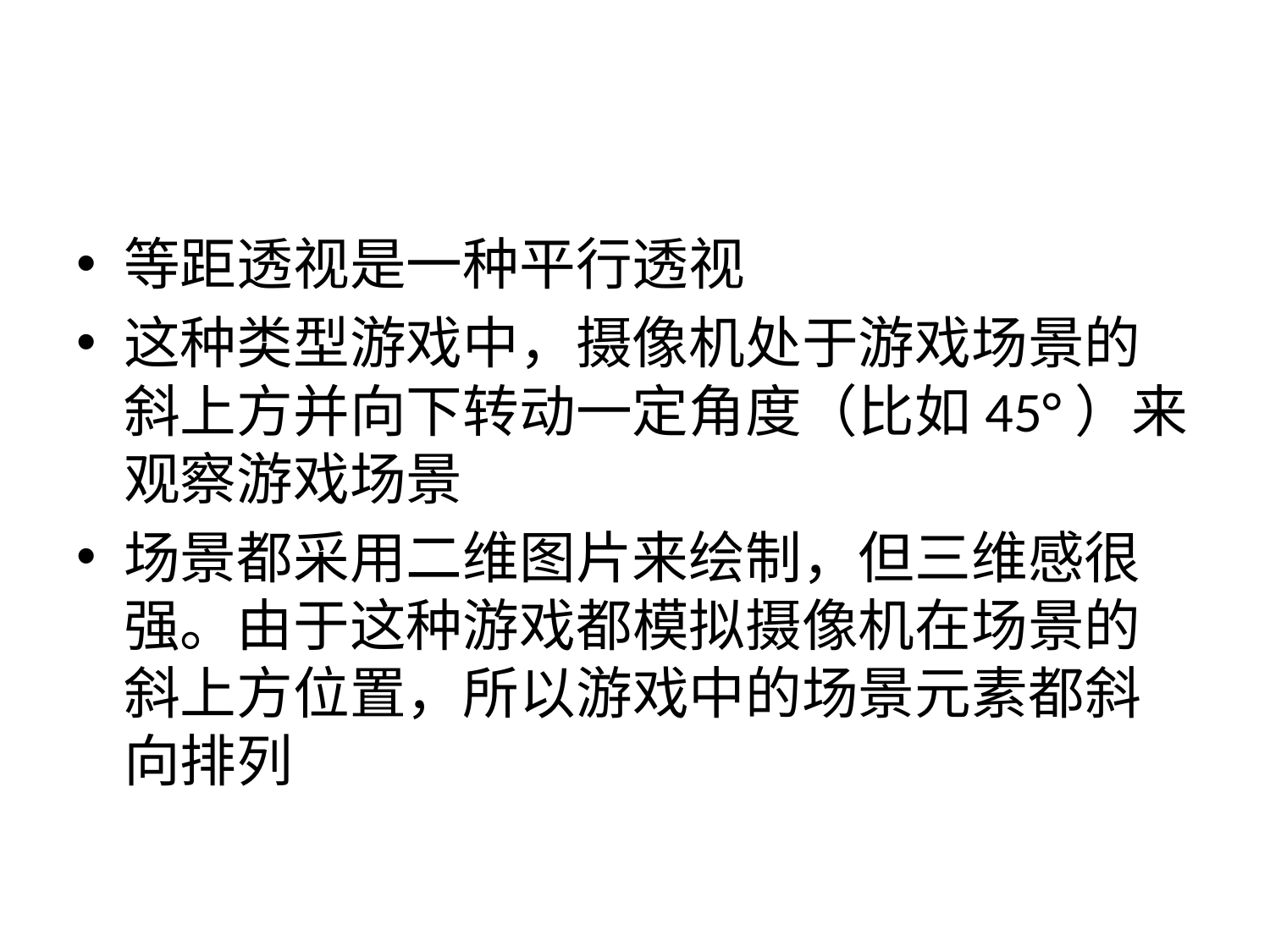

#
等距透视是一种平行透视
这种类型游戏中，摄像机处于游戏场景的斜上方并向下转动一定角度（比如45°）来观察游戏场景
场景都采用二维图片来绘制，但三维感很强。由于这种游戏都模拟摄像机在场景的斜上方位置，所以游戏中的场景元素都斜向排列